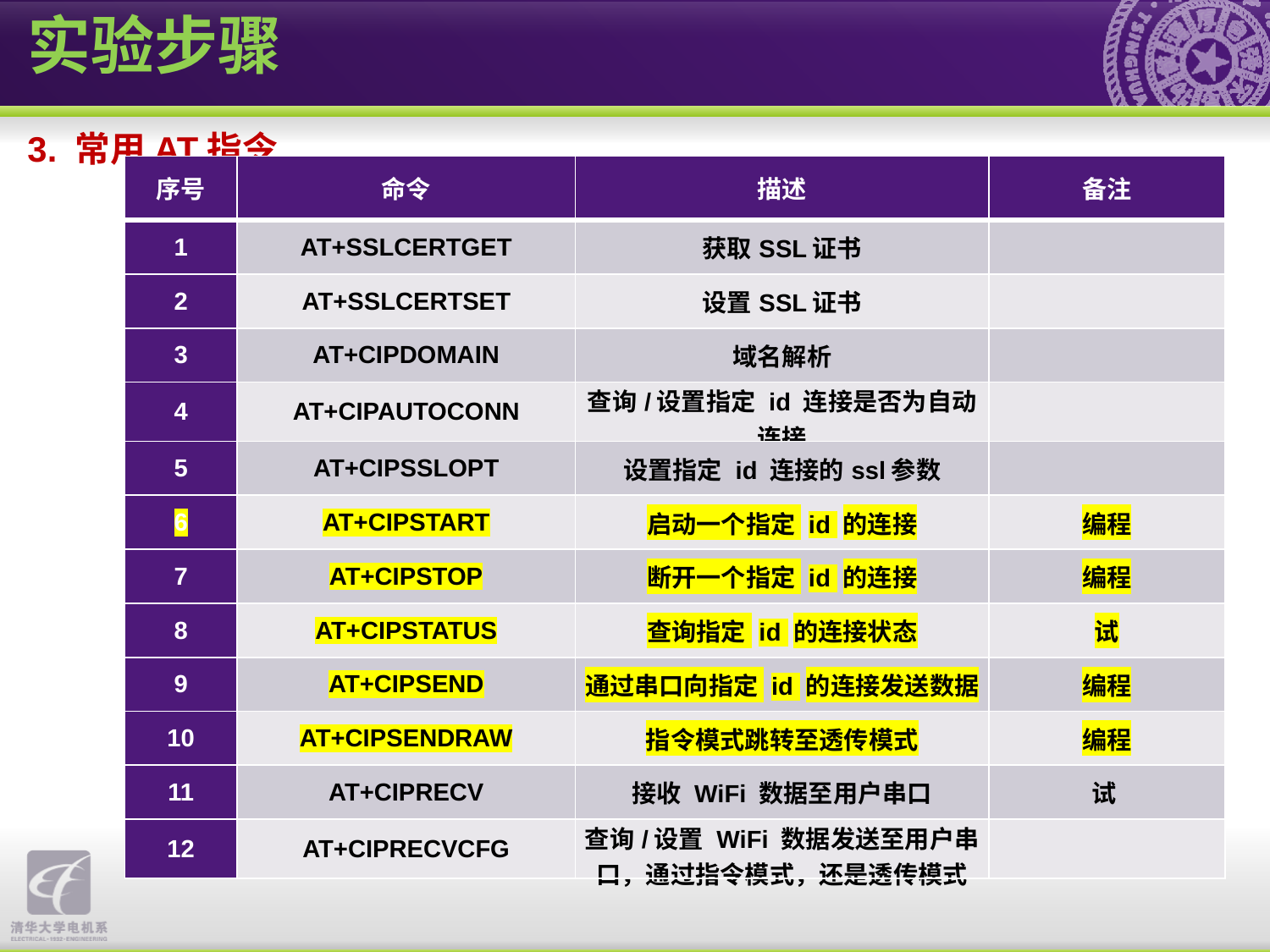

实验步骤
3. 常用AT指令
| 序号 | 命令 | 描述 | 备注 |
| --- | --- | --- | --- |
| 1 | AT+SSLCERTGET | 获取SSL证书 |  |
| 2 | AT+SSLCERTSET | 设置SSL证书 |  |
| 3 | AT+CIPDOMAIN | 域名解析 |  |
| 4 | AT+CIPAUTOCONN | 查询/设置指定 id 连接是否为自动连接 |  |
| 5 | AT+CIPSSLOPT | 设置指定 id 连接的ssl参数 |  |
| 6 | AT+CIPSTART | 启动一个指定 id 的连接 | 编程 |
| 7 | AT+CIPSTOP | 断开一个指定 id 的连接 | 编程 |
| 8 | AT+CIPSTATUS | 查询指定 id 的连接状态 | 试 |
| 9 | AT+CIPSEND | 通过串口向指定 id 的连接发送数据 | 编程 |
| 10 | AT+CIPSENDRAW | 指令模式跳转至透传模式 | 编程 |
| 11 | AT+CIPRECV | 接收 WiFi 数据至用户串口 | 试 |
| 12 | AT+CIPRECVCFG | 查询/设置 WiFi 数据发送至用户串口，通过指令模式，还是透传模式 |  |